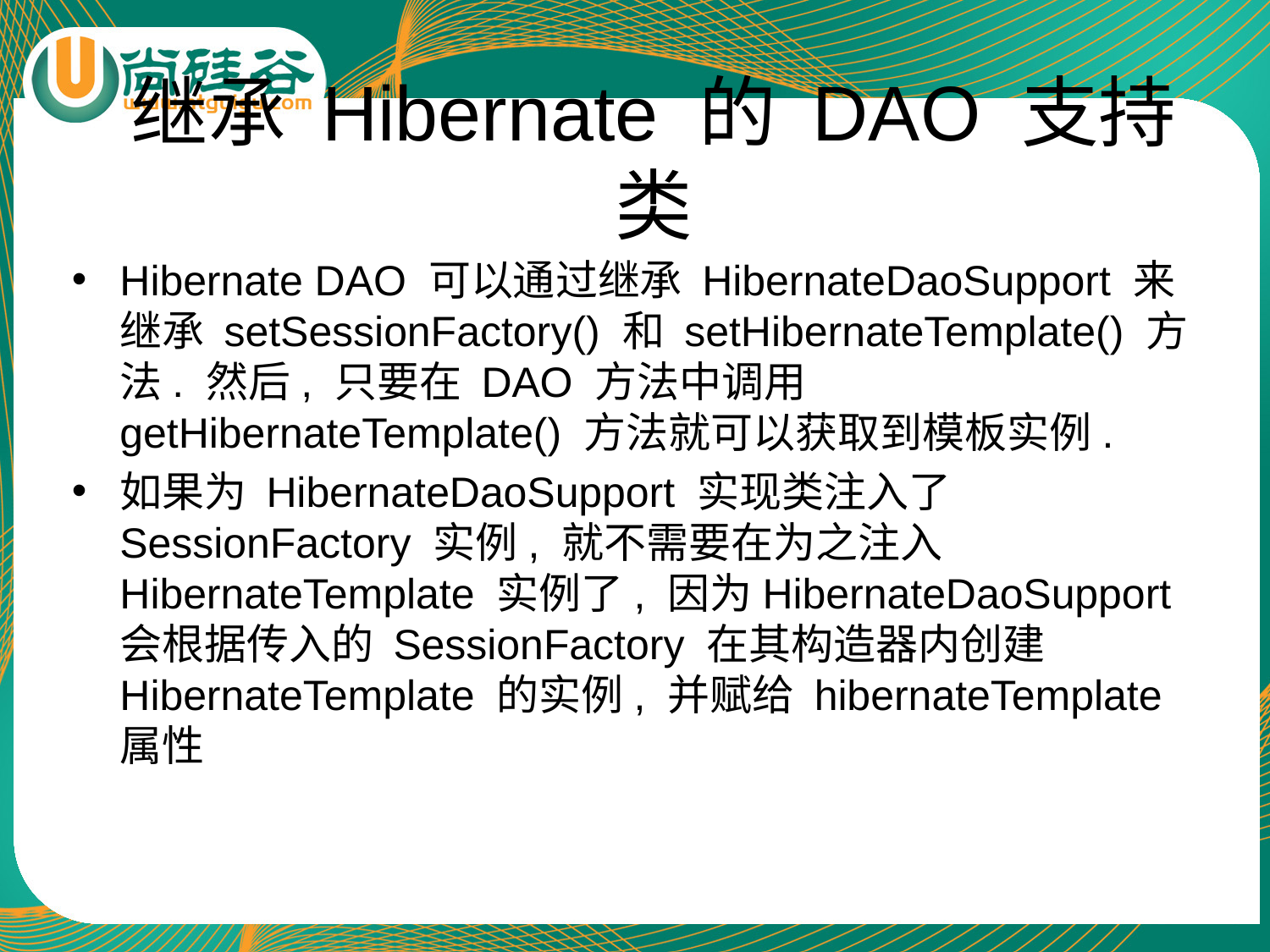

# 继承 Hibernate 的 DAO 支持类
Hibernate DAO 可以通过继承 HibernateDaoSupport 来继承 setSessionFactory() 和 setHibernateTemplate() 方法. 然后, 只要在 DAO 方法中调用 getHibernateTemplate() 方法就可以获取到模板实例.
如果为 HibernateDaoSupport 实现类注入了 SessionFactory 实例, 就不需要在为之注入 HibernateTemplate 实例了, 因为HibernateDaoSupport  会根据传入的 SessionFactory 在其构造器内创建 HibernateTemplate 的实例, 并赋给 hibernateTemplate 属性